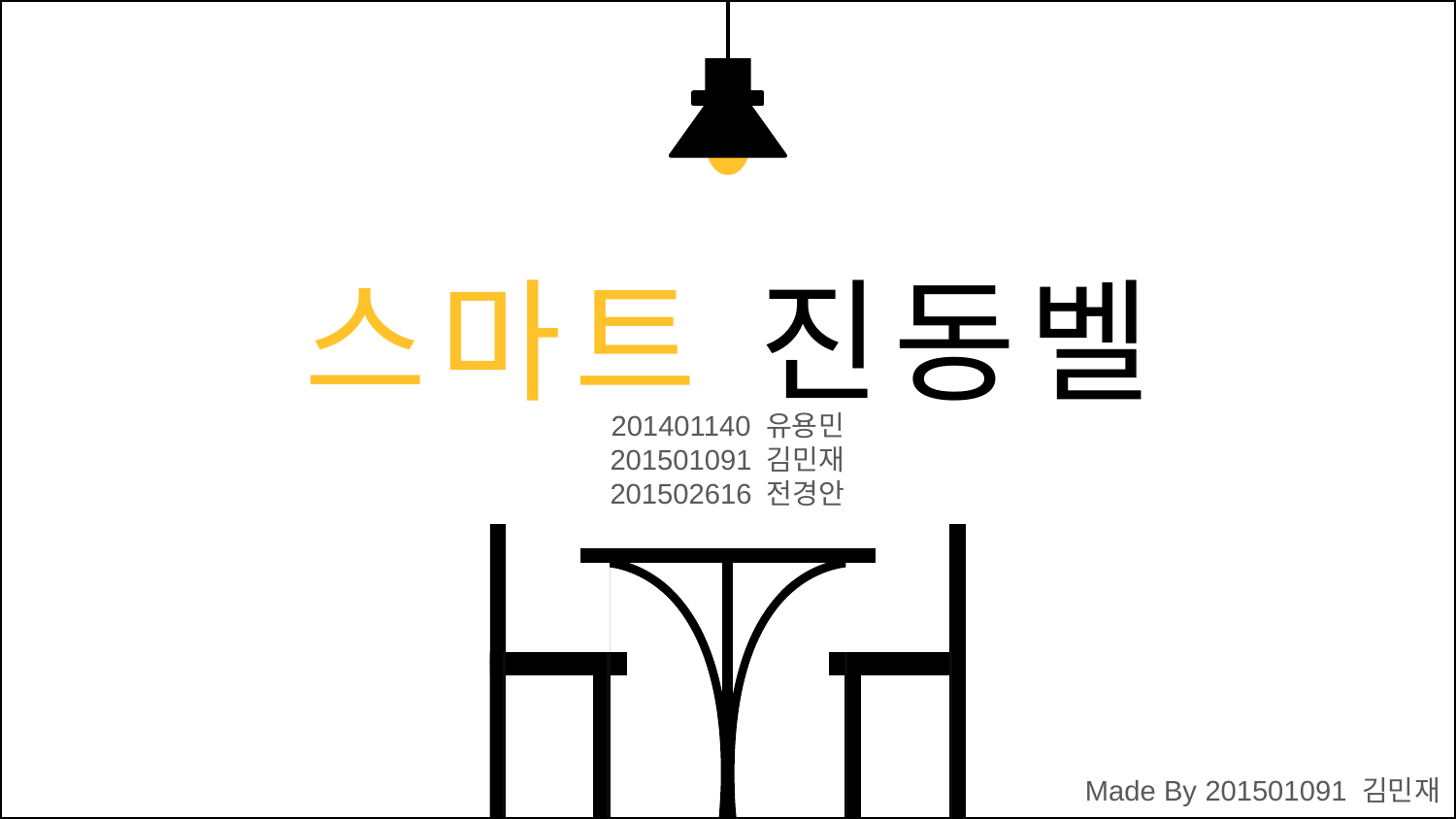

스마트 진동벨
201401140 유용민
201501091 김민재
201502616 전경안
Made By 201501091 김민재